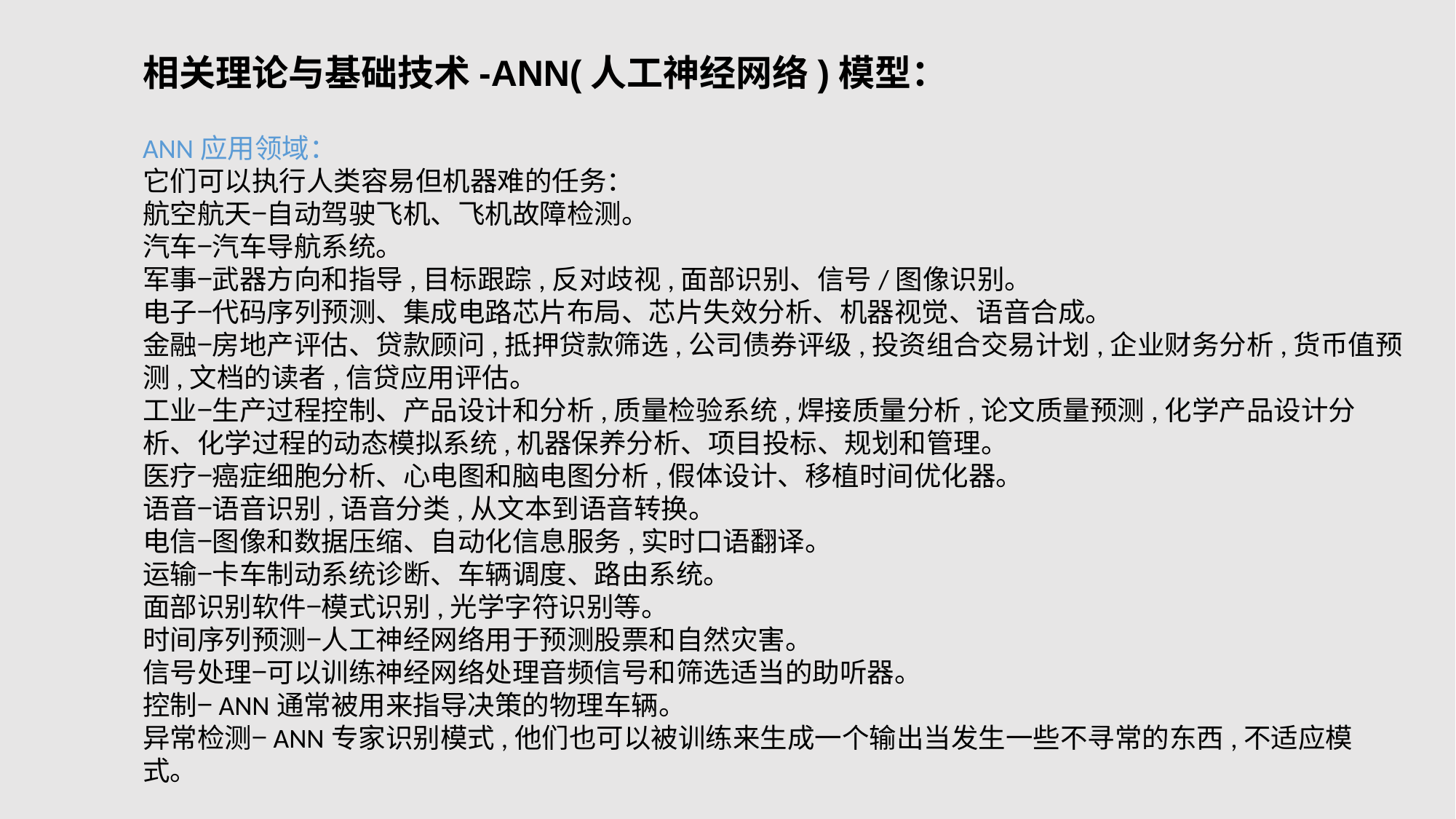

相关理论与基础技术-ANN(人工神经网络)模型：
ANN应用领域：
它们可以执行人类容易但机器难的任务：
航空航天−自动驾驶飞机、飞机故障检测。
汽车−汽车导航系统。
军事−武器方向和指导,目标跟踪,反对歧视,面部识别、信号/图像识别。
电子−代码序列预测、集成电路芯片布局、芯片失效分析、机器视觉、语音合成。
金融−房地产评估、贷款顾问,抵押贷款筛选,公司债券评级,投资组合交易计划,企业财务分析,货币值预测,文档的读者,信贷应用评估。
工业−生产过程控制、产品设计和分析,质量检验系统,焊接质量分析,论文质量预测,化学产品设计分析、化学过程的动态模拟系统,机器保养分析、项目投标、规划和管理。
医疗−癌症细胞分析、心电图和脑电图分析,假体设计、移植时间优化器。
语音−语音识别,语音分类,从文本到语音转换。
电信−图像和数据压缩、自动化信息服务,实时口语翻译。
运输−卡车制动系统诊断、车辆调度、路由系统。
面部识别软件−模式识别,光学字符识别等。
时间序列预测−人工神经网络用于预测股票和自然灾害。
信号处理−可以训练神经网络处理音频信号和筛选适当的助听器。
控制−ANN通常被用来指导决策的物理车辆。
异常检测−ANN专家识别模式,他们也可以被训练来生成一个输出当发生一些不寻常的东西,不适应模式。